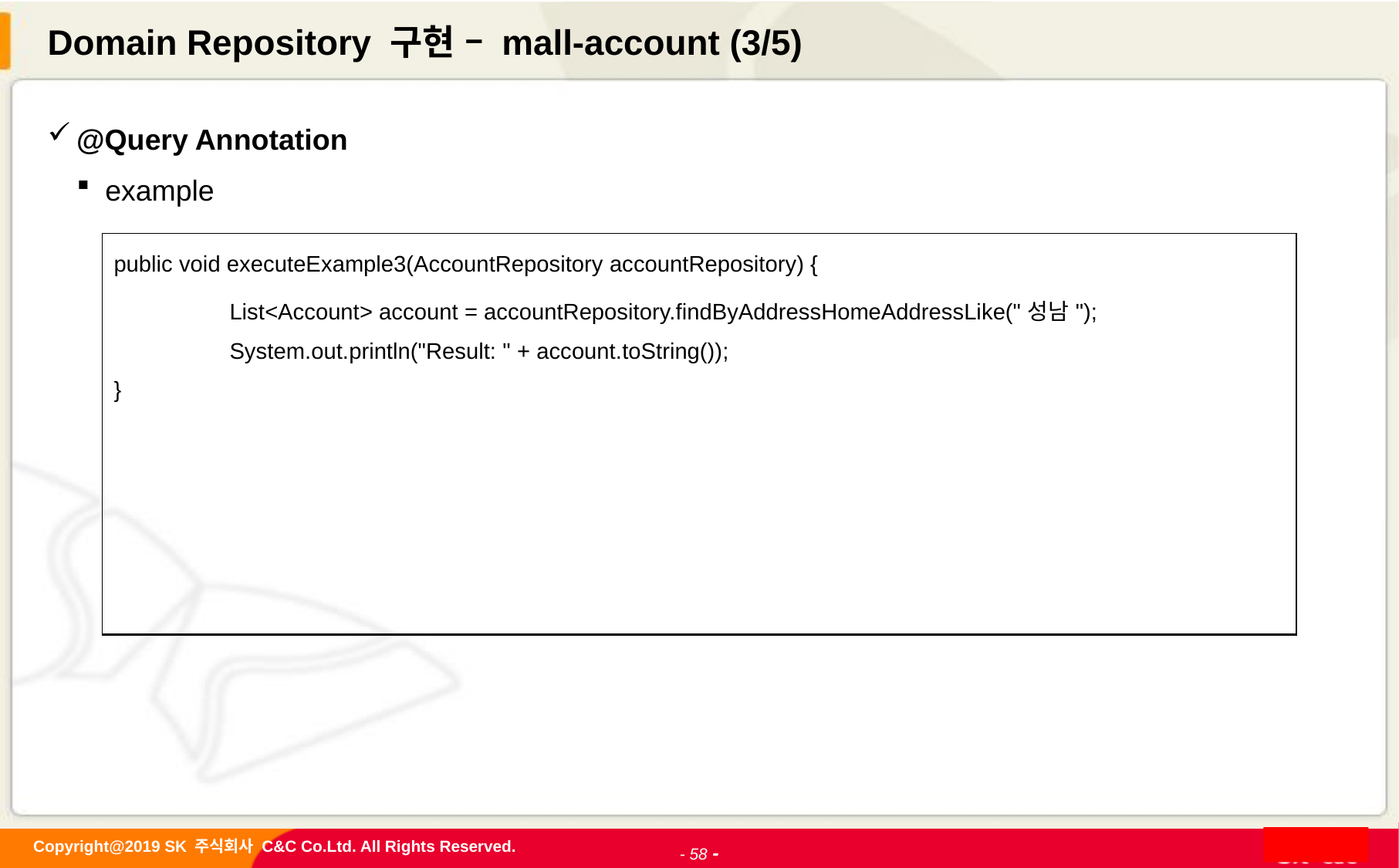

# Domain Repository 구현 – mall-account (3/5)
@Query Annotation
example

| public void executeExample3(AccountRepository accountRepository) { List<Account> account = accountRepository.findByAddressHomeAddressLike("성남"); System.out.println("Result: " + account.toString()); } |
| --- |